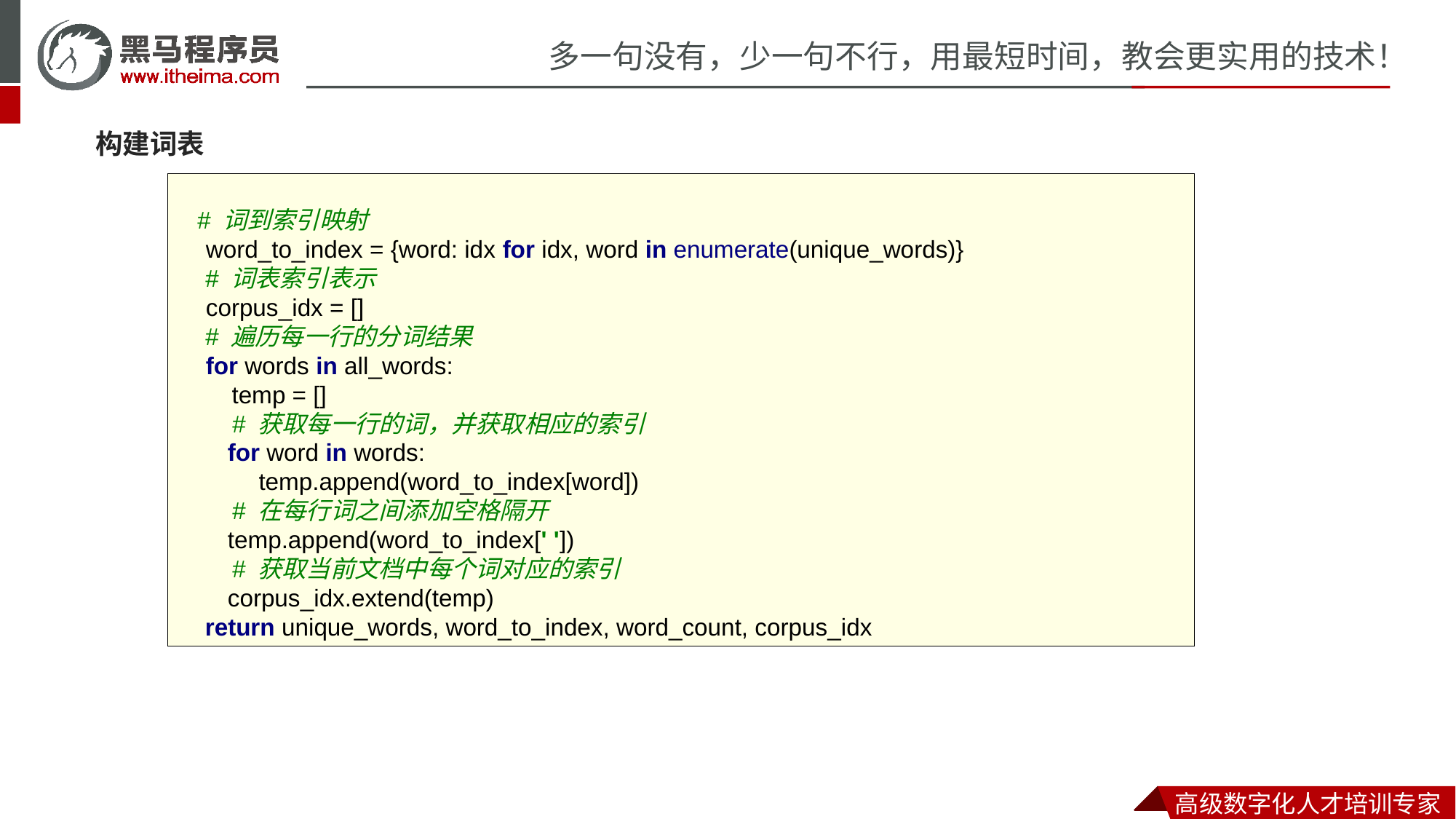

构建词表

    # 词到索引映射
    word_to_index = {word: idx for idx, word in enumerate(unique_words)}
    # 词表索引表示
    corpus_idx = []
    # 遍历每一行的分词结果
    for words in all_words:
        temp = []
        # 获取每一行的词，并获取相应的索引
        for word in words:
            temp.append(word_to_index[word])
        # 在每行词之间添加空格隔开
        temp.append(word_to_index[' '])
        # 获取当前文档中每个词对应的索引
        corpus_idx.extend(temp)
    return unique_words, word_to_index, word_count, corpus_idx